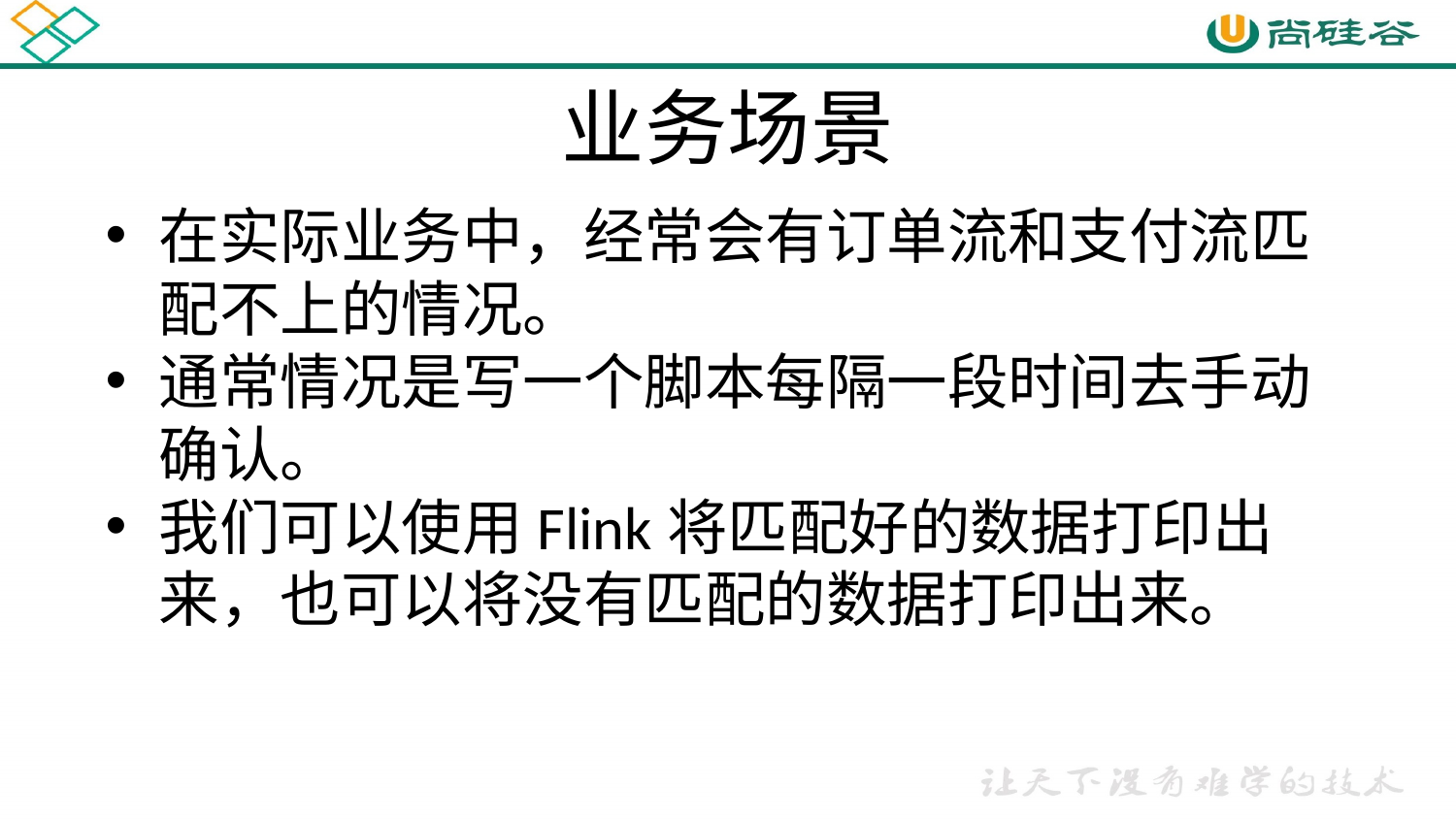

# 业务场景
在实际业务中，经常会有订单流和支付流匹配不上的情况。
通常情况是写一个脚本每隔一段时间去手动确认。
我们可以使用Flink将匹配好的数据打印出来，也可以将没有匹配的数据打印出来。